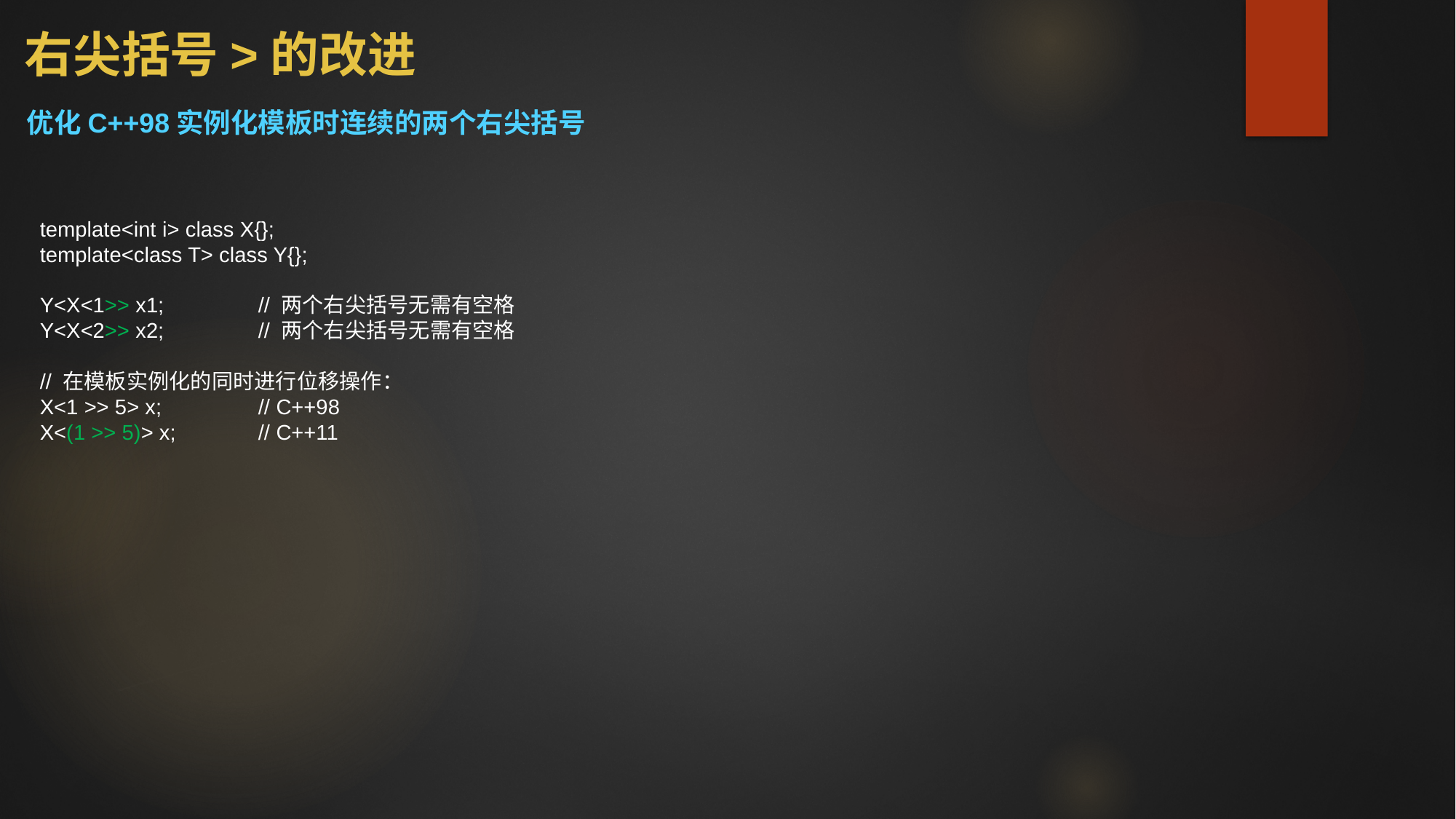

# 右尖括号>的改进
优化C++98实例化模板时连续的两个右尖括号
template<int i> class X{};
template<class T> class Y{};

Y<X<1>> x1;	// 两个右尖括号无需有空格
Y<X<2>> x2;	// 两个右尖括号无需有空格

// 在模板实例化的同时进行位移操作：
X<1 >> 5> x;	// C++98
X<(1 >> 5)> x;	// C++11